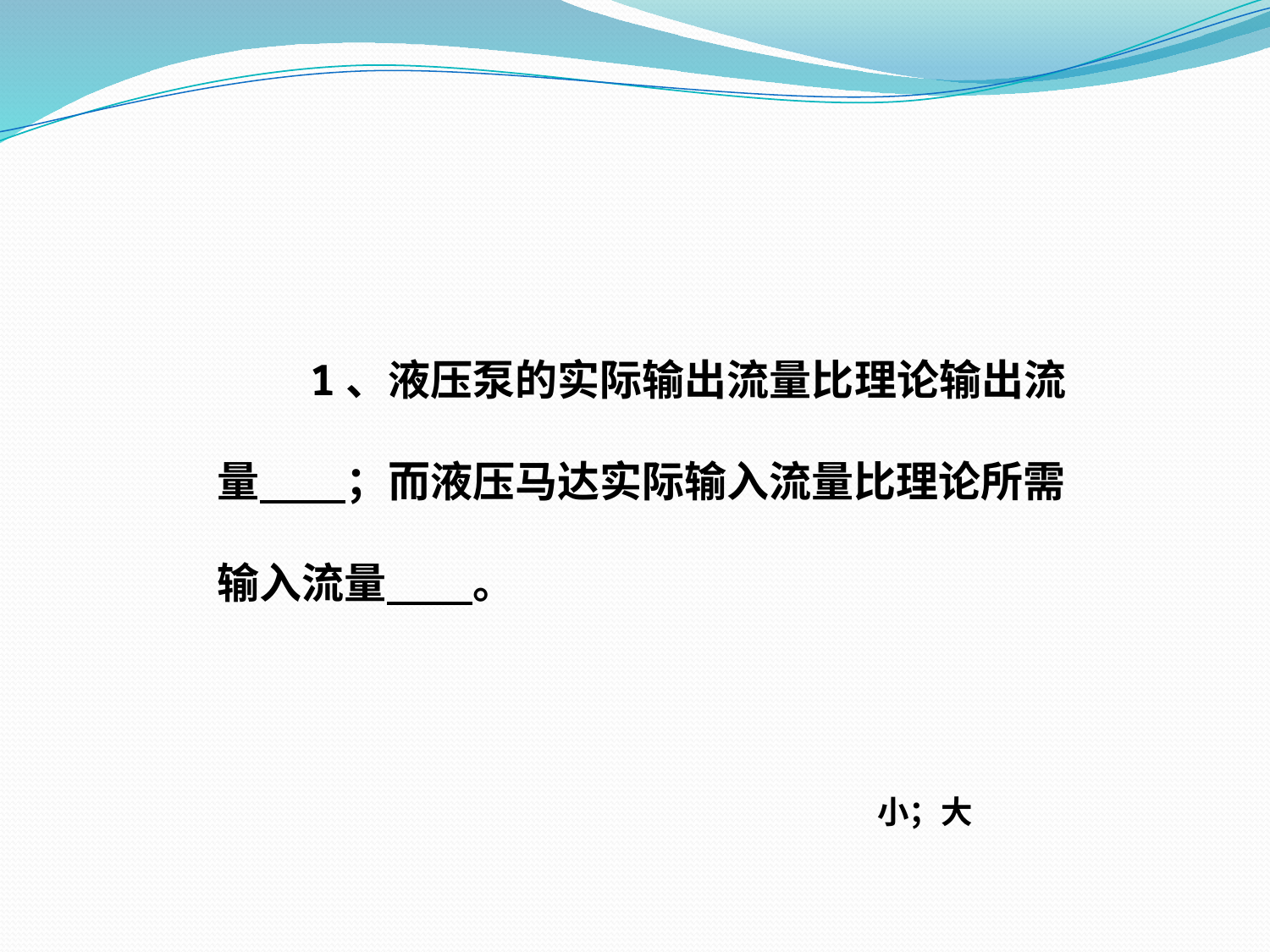

1、液压泵的实际输出流量比理论输出流量         ；而液压马达实际输入流量比理论所需输入流量         。
小；大